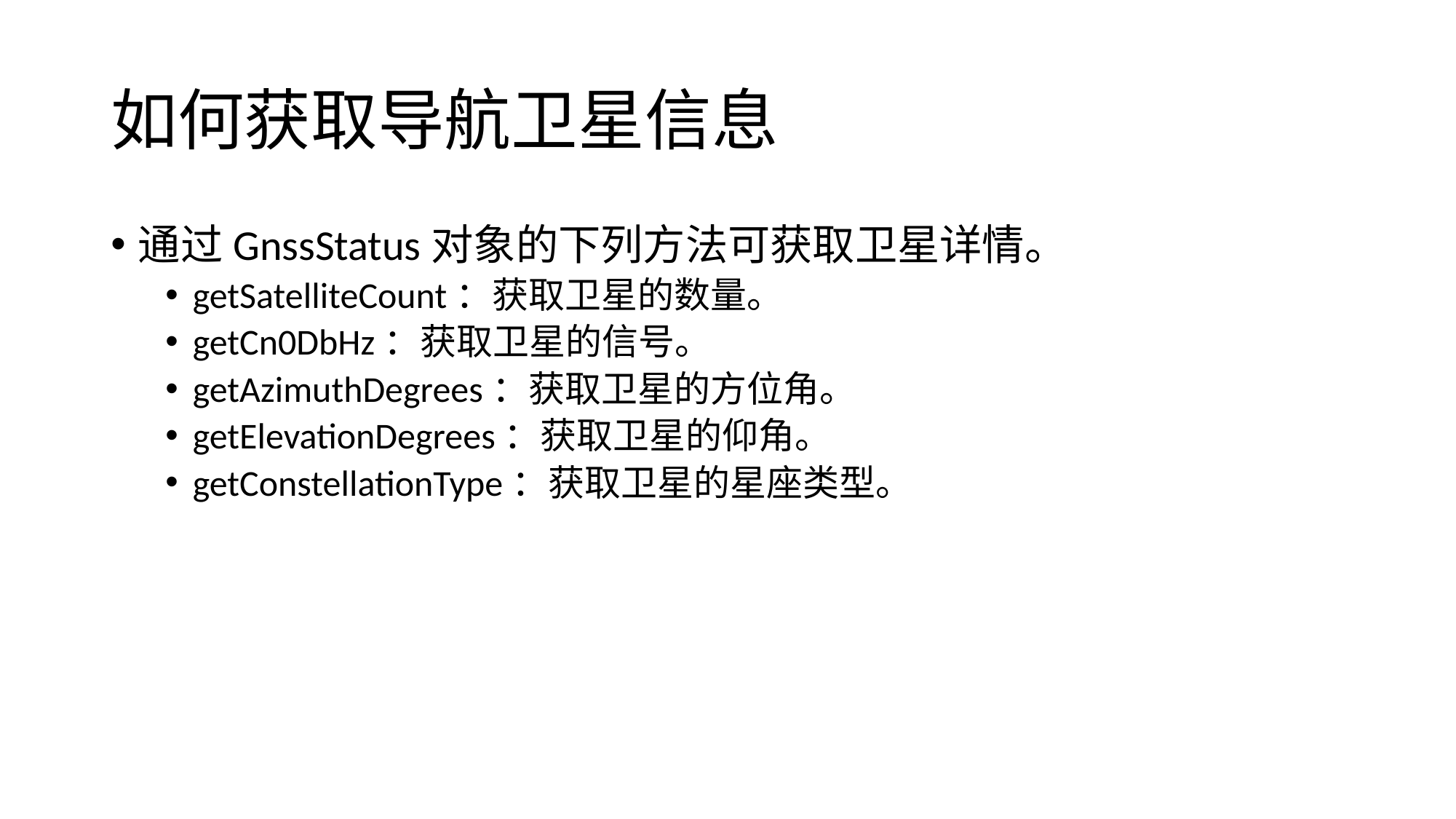

# 如何获取导航卫星信息
通过GnssStatus对象的下列方法可获取卫星详情。
getSatelliteCount：获取卫星的数量。
getCn0DbHz：获取卫星的信号。
getAzimuthDegrees：获取卫星的方位角。
getElevationDegrees：获取卫星的仰角。
getConstellationType：获取卫星的星座类型。